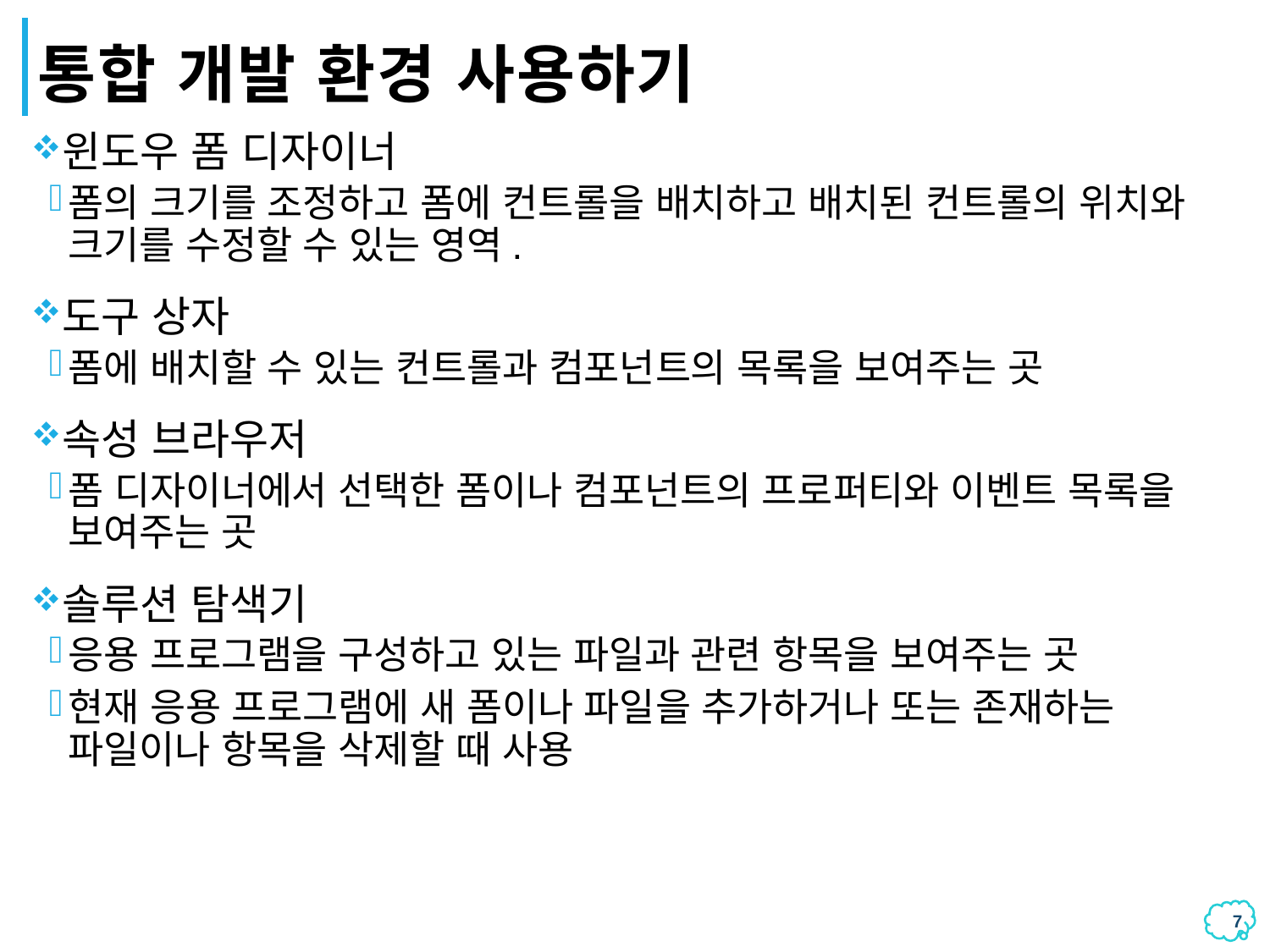

# 통합 개발 환경 사용하기
윈도우 폼 디자이너
폼의 크기를 조정하고 폼에 컨트롤을 배치하고 배치된 컨트롤의 위치와 크기를 수정할 수 있는 영역.
도구 상자
폼에 배치할 수 있는 컨트롤과 컴포넌트의 목록을 보여주는 곳
속성 브라우저
폼 디자이너에서 선택한 폼이나 컴포넌트의 프로퍼티와 이벤트 목록을 보여주는 곳
솔루션 탐색기
응용 프로그램을 구성하고 있는 파일과 관련 항목을 보여주는 곳
현재 응용 프로그램에 새 폼이나 파일을 추가하거나 또는 존재하는 파일이나 항목을 삭제할 때 사용

7